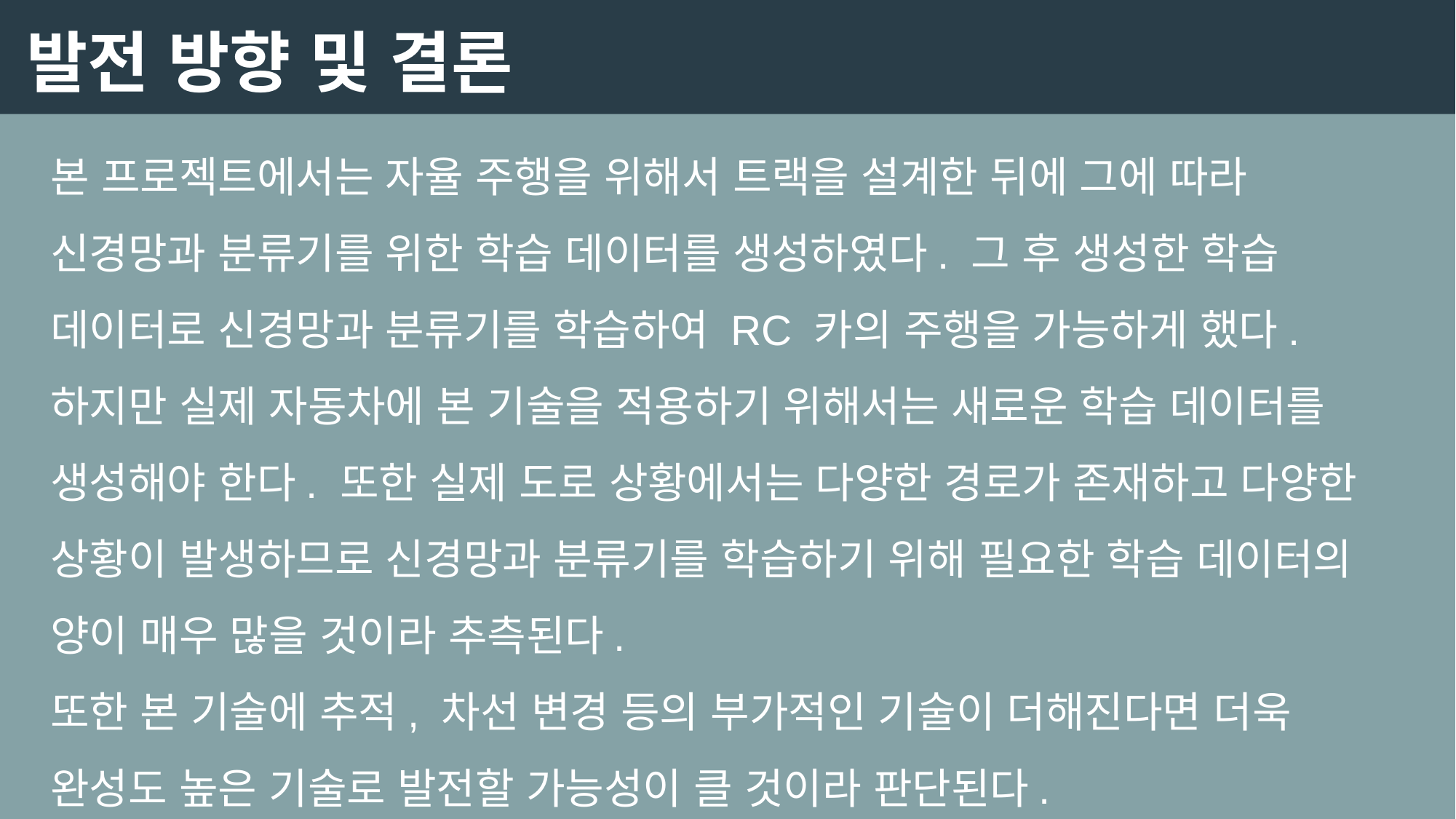

Index
발전 방향 및 결론
본 프로젝트에서는 자율 주행을 위해서 트랙을 설계한 뒤에 그에 따라 신경망과 분류기를 위한 학습 데이터를 생성하였다. 그 후 생성한 학습 데이터로 신경망과 분류기를 학습하여 RC 카의 주행을 가능하게 했다.
하지만 실제 자동차에 본 기술을 적용하기 위해서는 새로운 학습 데이터를 생성해야 한다. 또한 실제 도로 상황에서는 다양한 경로가 존재하고 다양한 상황이 발생하므로 신경망과 분류기를 학습하기 위해 필요한 학습 데이터의 양이 매우 많을 것이라 추측된다.
또한 본 기술에 추적, 차선 변경 등의 부가적인 기술이 더해진다면 더욱 완성도 높은 기술로 발전할 가능성이 클 것이라 판단된다.